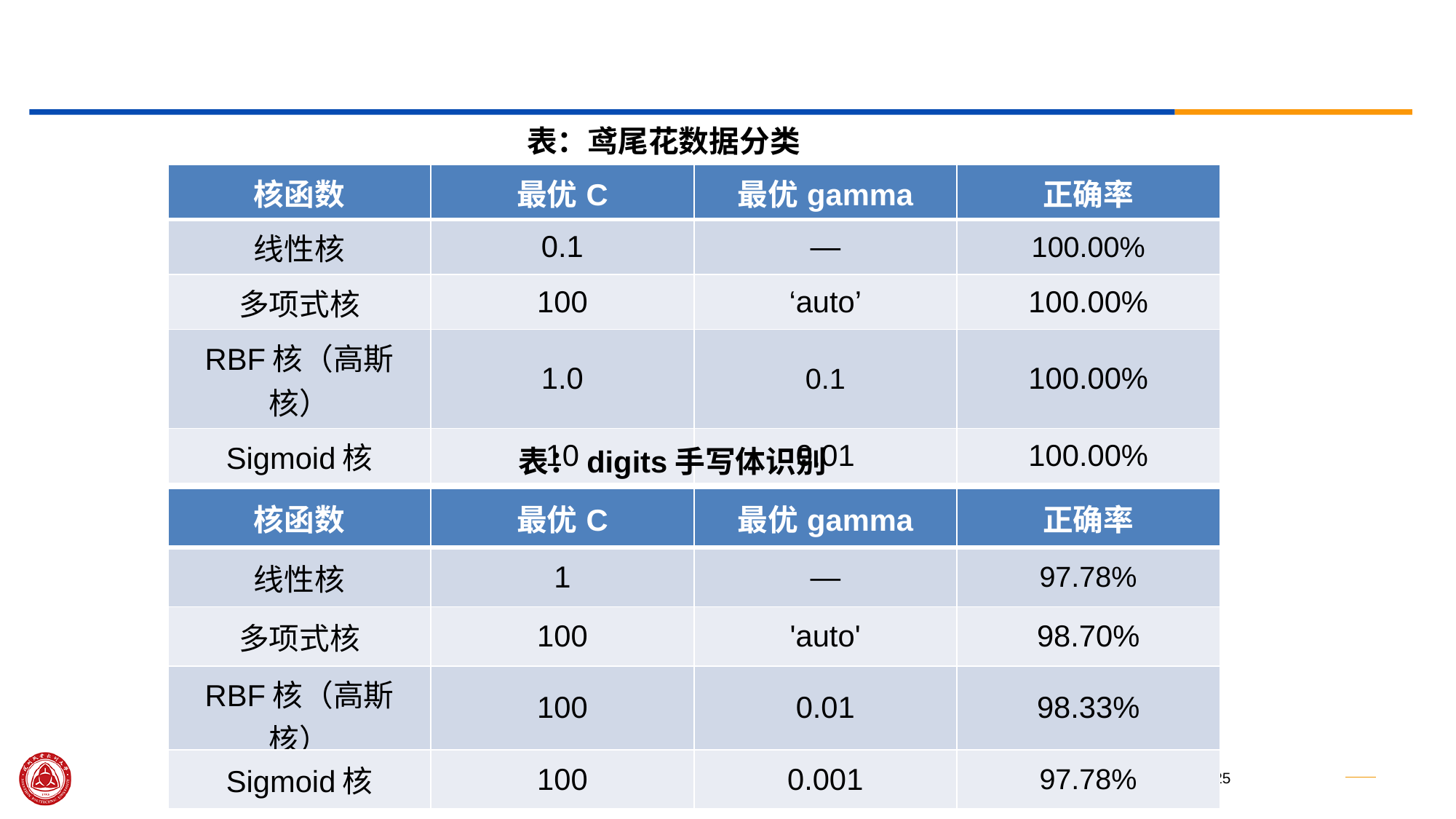

表：鸢尾花数据分类
| 核函数 | 最优C | 最优gamma | 正确率 |
| --- | --- | --- | --- |
| 线性核 | 0.1 | — | 100.00% |
| 多项式核 | 100 | ‘auto’ | 100.00% |
| RBF核（高斯核） | 1.0 | 0.1 | 100.00% |
| Sigmoid核 | 10 | 0.01 | 100.00% |
表：digits手写体识别
| 核函数 | 最优C | 最优gamma | 正确率 |
| --- | --- | --- | --- |
| 线性核 | 1 | — | 97.78% |
| 多项式核 | 100 | 'auto' | 98.70% |
| RBF核（高斯核） | 100 | 0.01 | 98.33% |
| Sigmoid核 | 100 | 0.001 | 97.78% |